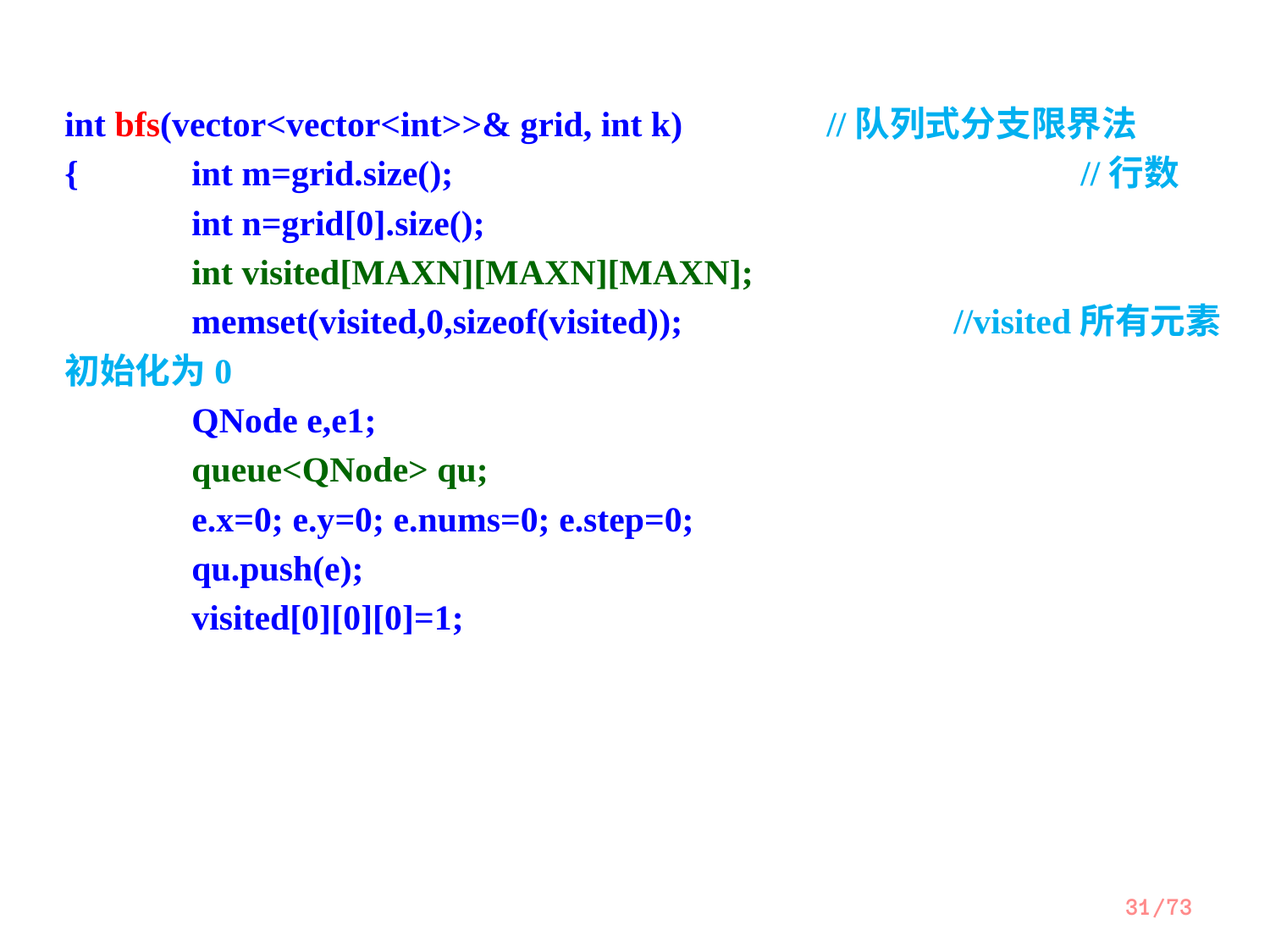

int bfs(vector<vector<int>>& grid, int k)		//队列式分支限界法
{	int m=grid.size();                        				//行数
    	int n=grid[0].size();
   	int visited[MAXN][MAXN][MAXN];
    	memset(visited,0,sizeof(visited));           		//visited所有元素初始化为0
    	QNode e,e1;
    	queue<QNode> qu;
    	e.x=0; e.y=0; e.nums=0; e.step=0;
    	qu.push(e);
    	visited[0][0][0]=1;
31/73